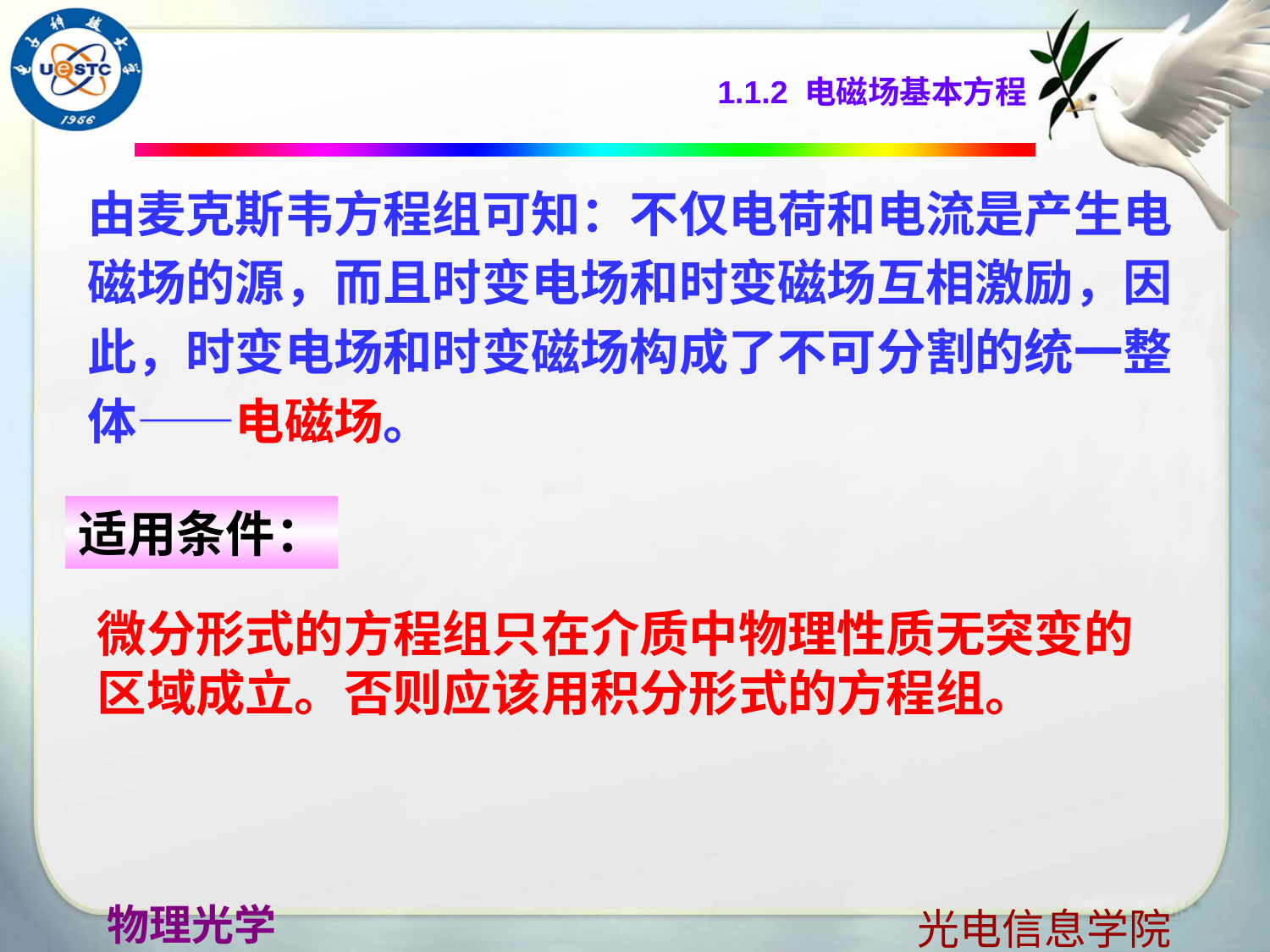

1.1.2 电磁场基本方程
由麦克斯韦方程组可知：不仅电荷和电流是产生电
磁场的源，而且时变电场和时变磁场互相激励，因
此，时变电场和时变磁场构成了不可分割的统一整
体——电磁场。
适用条件：
微分形式的方程组只在介质中物理性质无突变的区域成立。否则应该用积分形式的方程组。